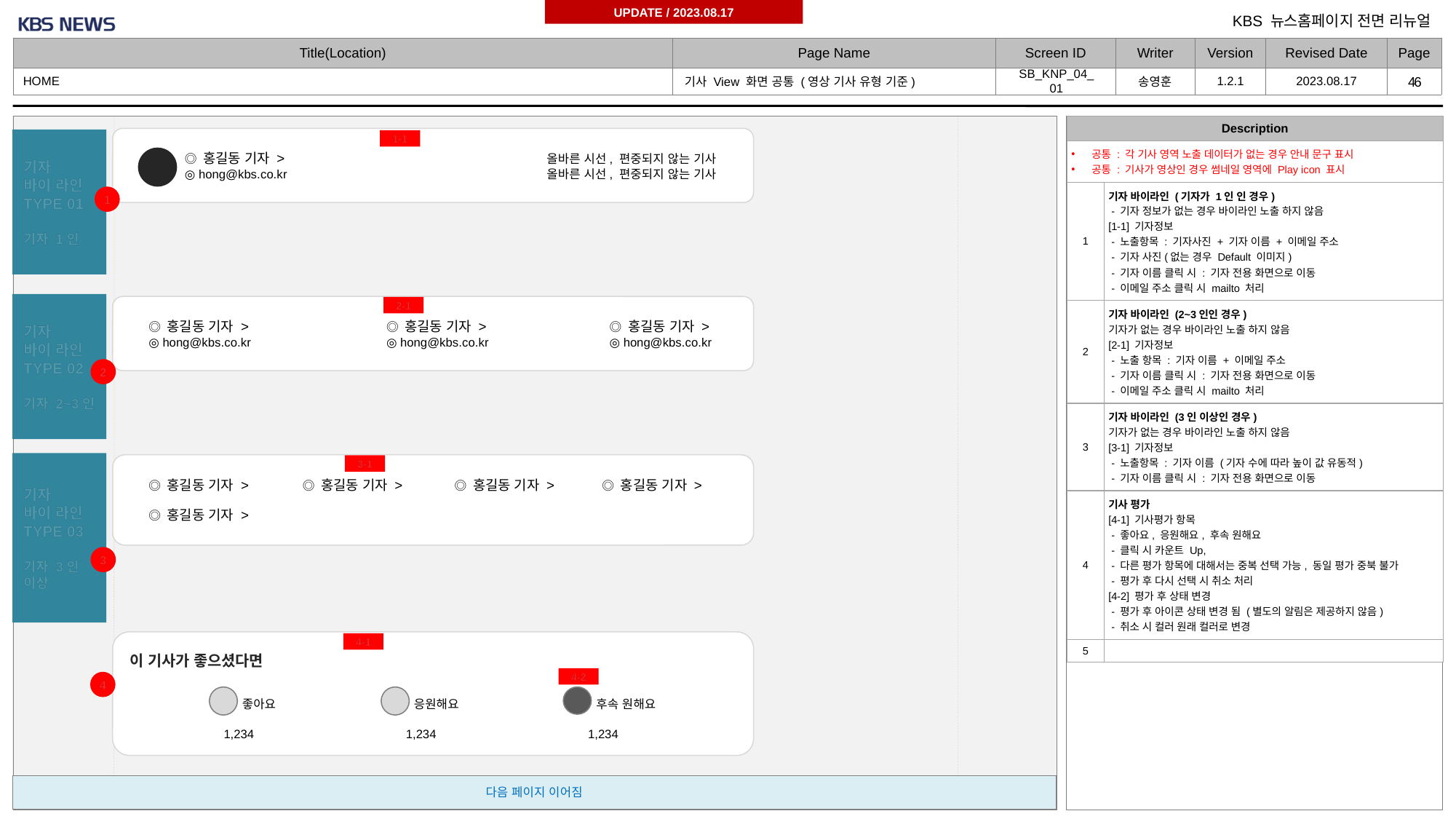

UPDATE / 2023.08.17
HOME
SB_KNP_04_01
# 기사 View 화면 공통 (영상 기사 유형 기준)
| Description |  |
| --- | --- |
| 공통 : 각 기사 영역 노출 데이터가 없는 경우 안내 문구 표시 공통 : 기사가 영상인 경우 썸네일 영역에 Play icon 표시 |  |
| 1 | 기자 바이라인 (기자가 1인 인 경우) - 기자 정보가 없는 경우 바이라인 노출 하지 않음 [1-1] 기자정보 - 노출항목 : 기자사진 + 기자 이름 + 이메일 주소 - 기자 사진(없는 경우 Default 이미지) - 기자 이름 클릭 시 : 기자 전용 화면으로 이동 - 이메일 주소 클릭 시 mailto 처리 |
| 2 | 기자 바이라인 (2~3인인 경우) 기자가 없는 경우 바이라인 노출 하지 않음 [2-1] 기자정보 - 노출 항목 : 기자 이름 + 이메일 주소 - 기자 이름 클릭 시 : 기자 전용 화면으로 이동 - 이메일 주소 클릭 시 mailto 처리 |
| 3 | 기자 바이라인 (3인 이상인 경우) 기자가 없는 경우 바이라인 노출 하지 않음 [3-1] 기자정보 - 노출항목 : 기자 이름 (기자 수에 따라 높이 값 유동적) - 기자 이름 클릭 시 : 기자 전용 화면으로 이동 |
| 4 | 기사 평가 [4-1] 기사평가 항목 - 좋아요, 응원해요, 후속 원해요 - 클릭 시 카운트 Up, - 다른 평가 항목에 대해서는 중복 선택 가능, 동일 평가 중북 불가 - 평가 후 다시 선택 시 취소 처리 [4-2] 평가 후 상태 변경 - 평가 후 아이콘 상태 변경 됨 (별도의 알림은 제공하지 않음) - 취소 시 컬러 원래 컬러로 변경 |
| 5 |  |

기자
바이 라인
TYPE 01

기자 1인
1-1
올바른 시선, 편중되지 않는 기사
올바른 시선, 편중되지 않는 기사
◎ 홍길동 기자 >
◎ hong@kbs.co.kr

1
기자
바이 라인
TYPE 02

기자 2~3인

2-1
◎ 홍길동 기자 >
◎ hong@kbs.co.kr
◎ 홍길동 기자 >
◎ hong@kbs.co.kr
◎ 홍길동 기자 >
◎ hong@kbs.co.kr
2
기자
바이 라인
TYPE 03

기자 3인
이상

3-1
◎ 홍길동 기자 >
◎ 홍길동 기자 >
◎ 홍길동 기자 >
◎ 홍길동 기자 >
◎ 홍길동 기자 >
3

4-1
이 기사가 좋으셨다면
4-2
4

좋아요
응원해요
후속 원해요
1,234
1,234
1,234